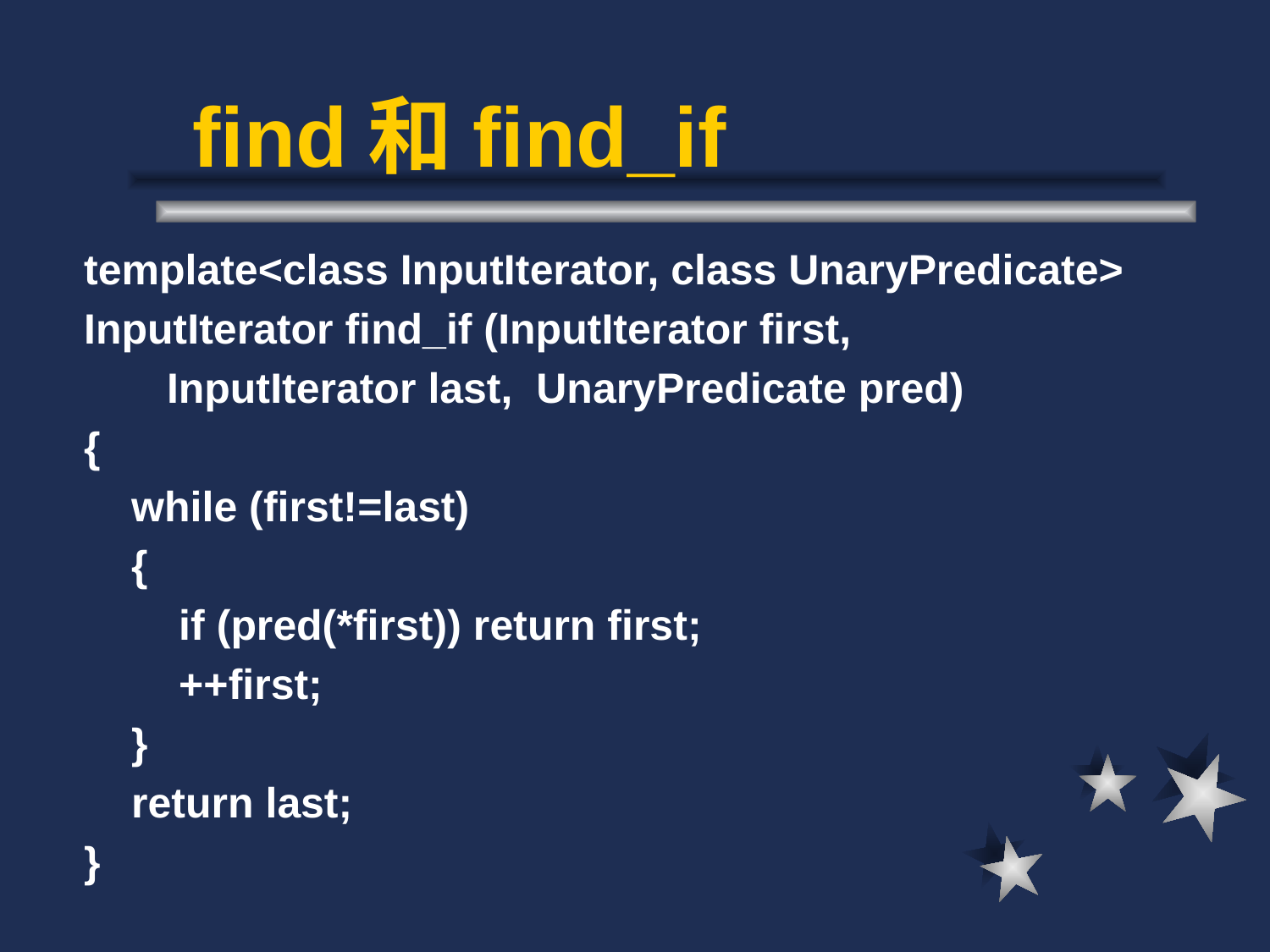

# find和find_if
template<class InputIterator, class UnaryPredicate>
InputIterator find_if (InputIterator first,
       InputIterator last,  UnaryPredicate pred)
{
    while (first!=last)
    {
        if (pred(*first)) return first;
        ++first;
    }
    return last;
}